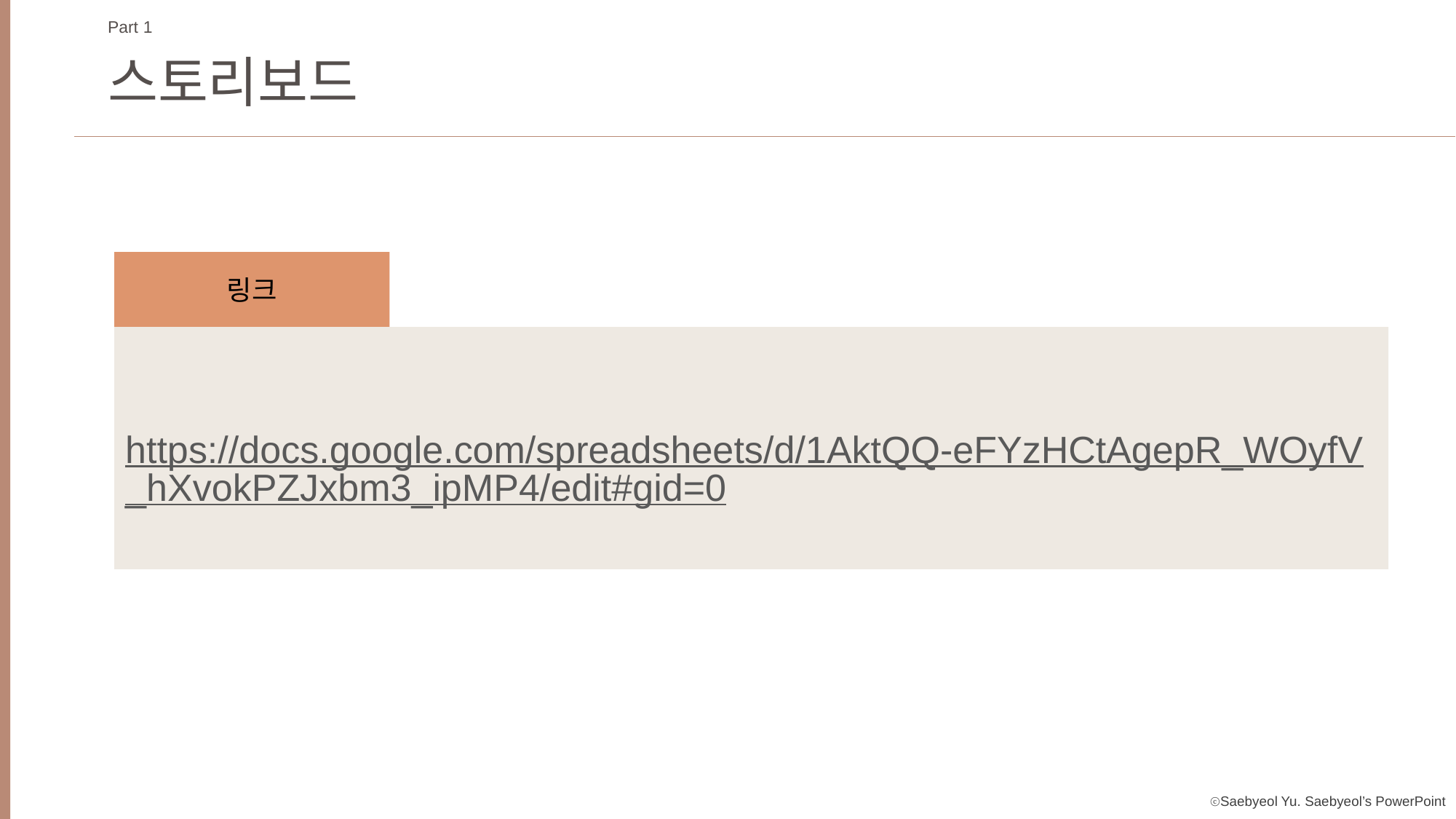

Part 1
스토리보드
소제목 입력
링크
https://docs.google.com/spreadsheets/d/1AktQQ-eFYzHCtAgepR_WOyfV_hXvokPZJxbm3_ipMP4/edit#gid=0